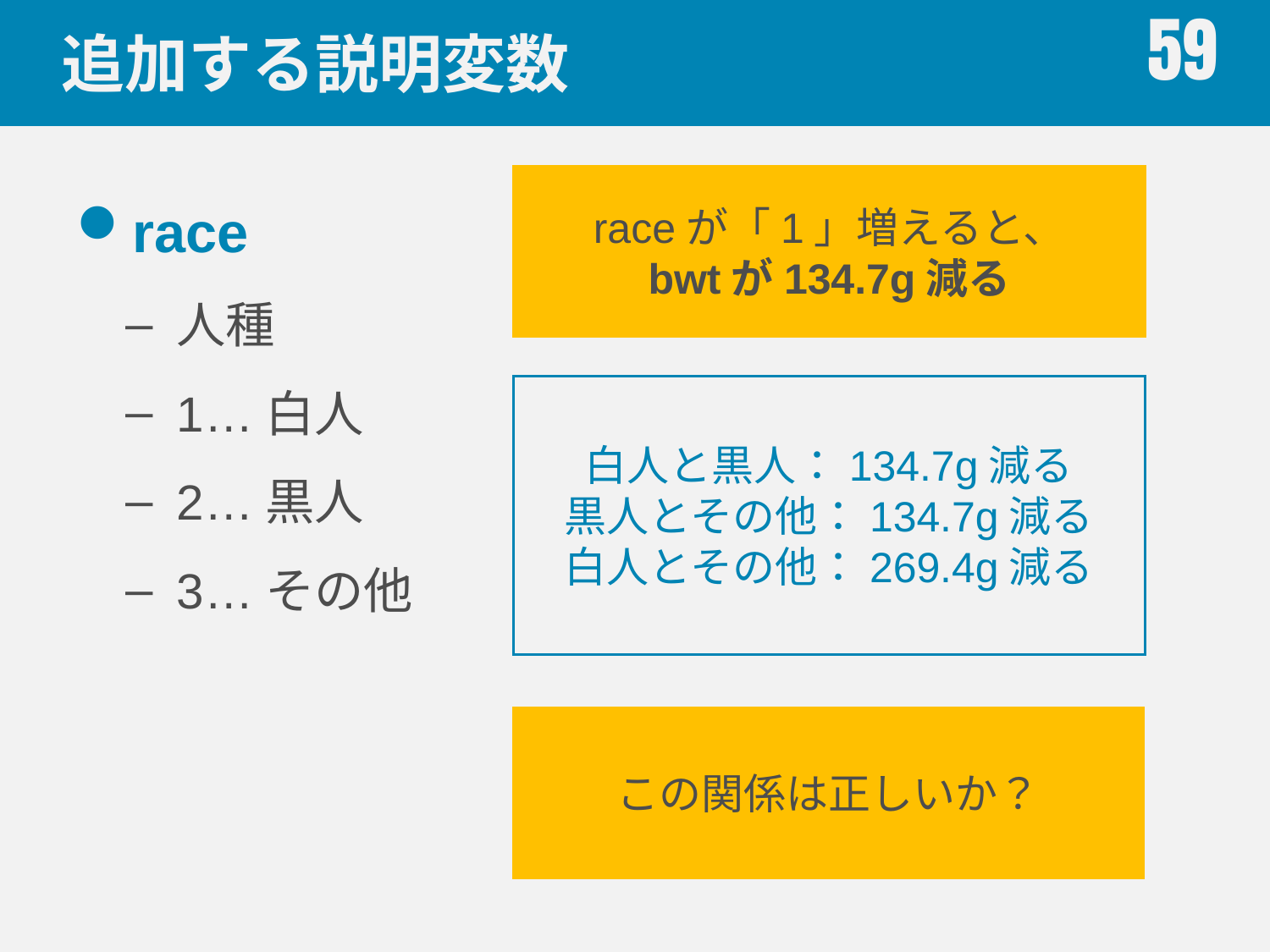

# 追加する説明変数
59
race
人種
1…白人
2…黒人
3…その他
raceが「1」増えると、
bwtが134.7g減る
白人と黒人：134.7g減る
黒人とその他：134.7g減る
白人とその他：269.4g減る
この関係は正しいか？